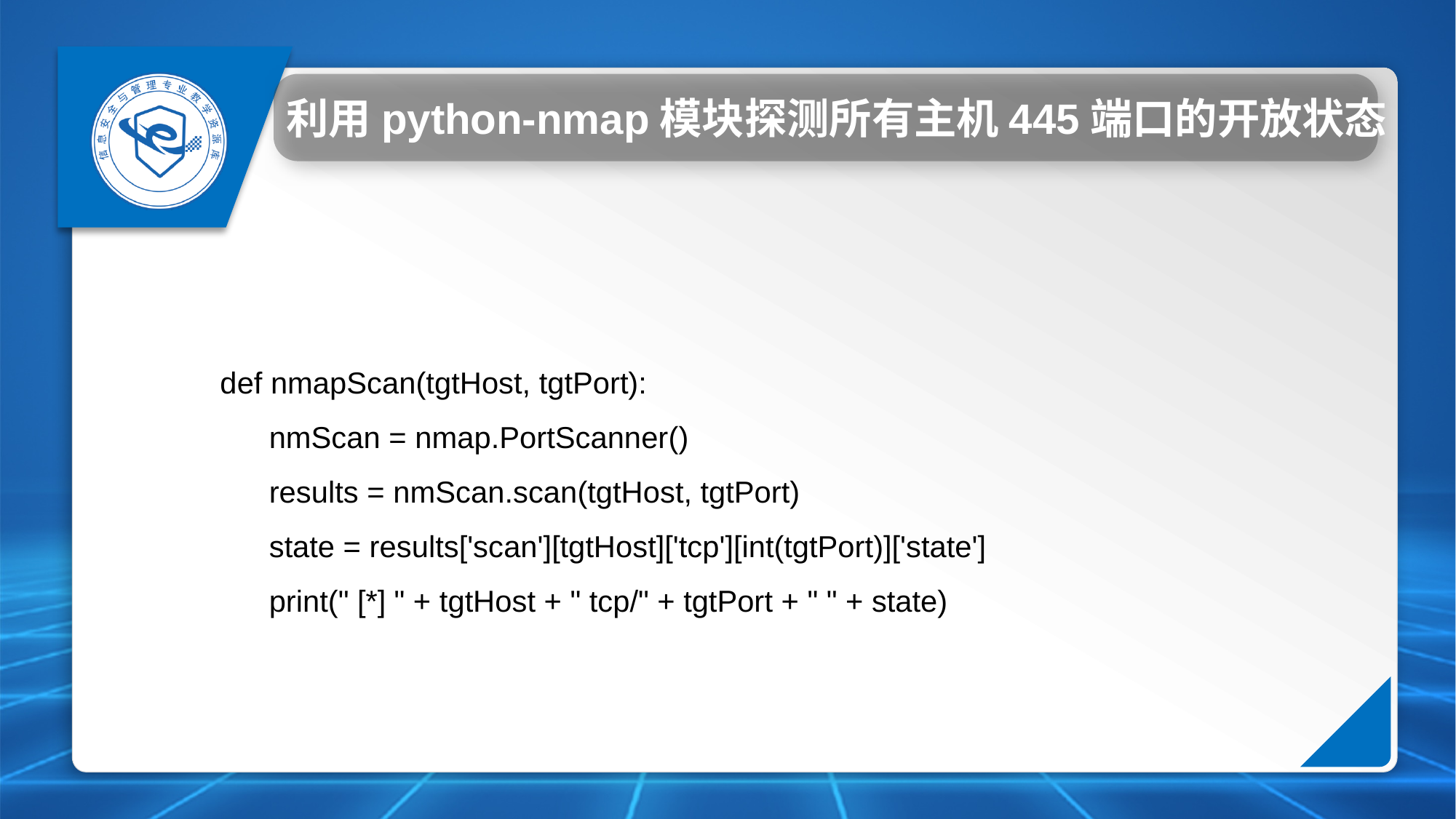

利用python-nmap模块探测所有主机445端口的开放状态
def nmapScan(tgtHost, tgtPort):
	nmScan = nmap.PortScanner()
	results = nmScan.scan(tgtHost, tgtPort)
	state = results['scan'][tgtHost]['tcp'][int(tgtPort)]['state']
	print(" [*] " + tgtHost + " tcp/" + tgtPort + " " + state)